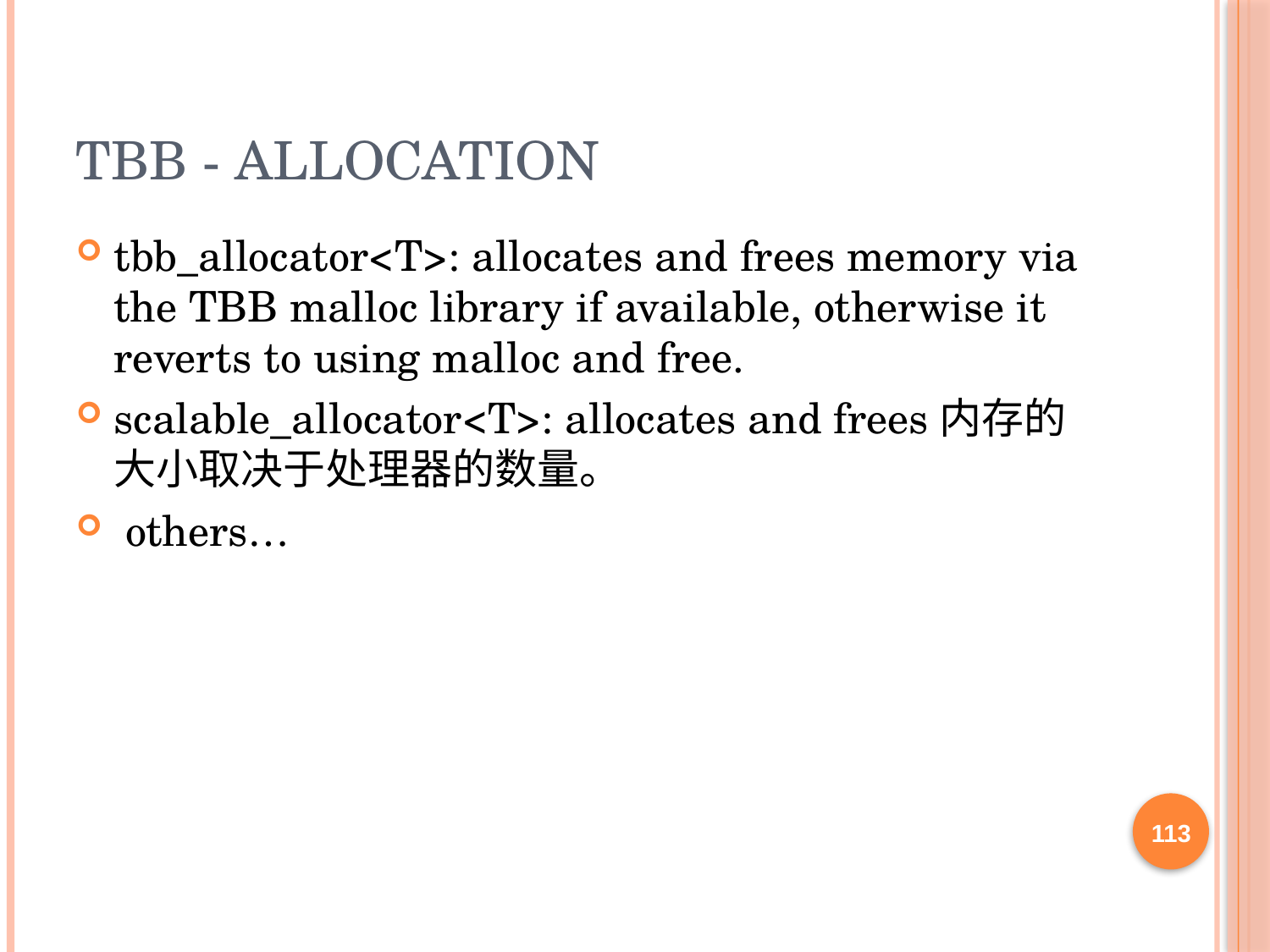

# TBB - Allocation
tbb_allocator<T>: allocates and frees memory via the TBB malloc library if available, otherwise it reverts to using malloc and free.
scalable_allocator<T>: allocates and frees内存的大小取决于处理器的数量。
 others…
113